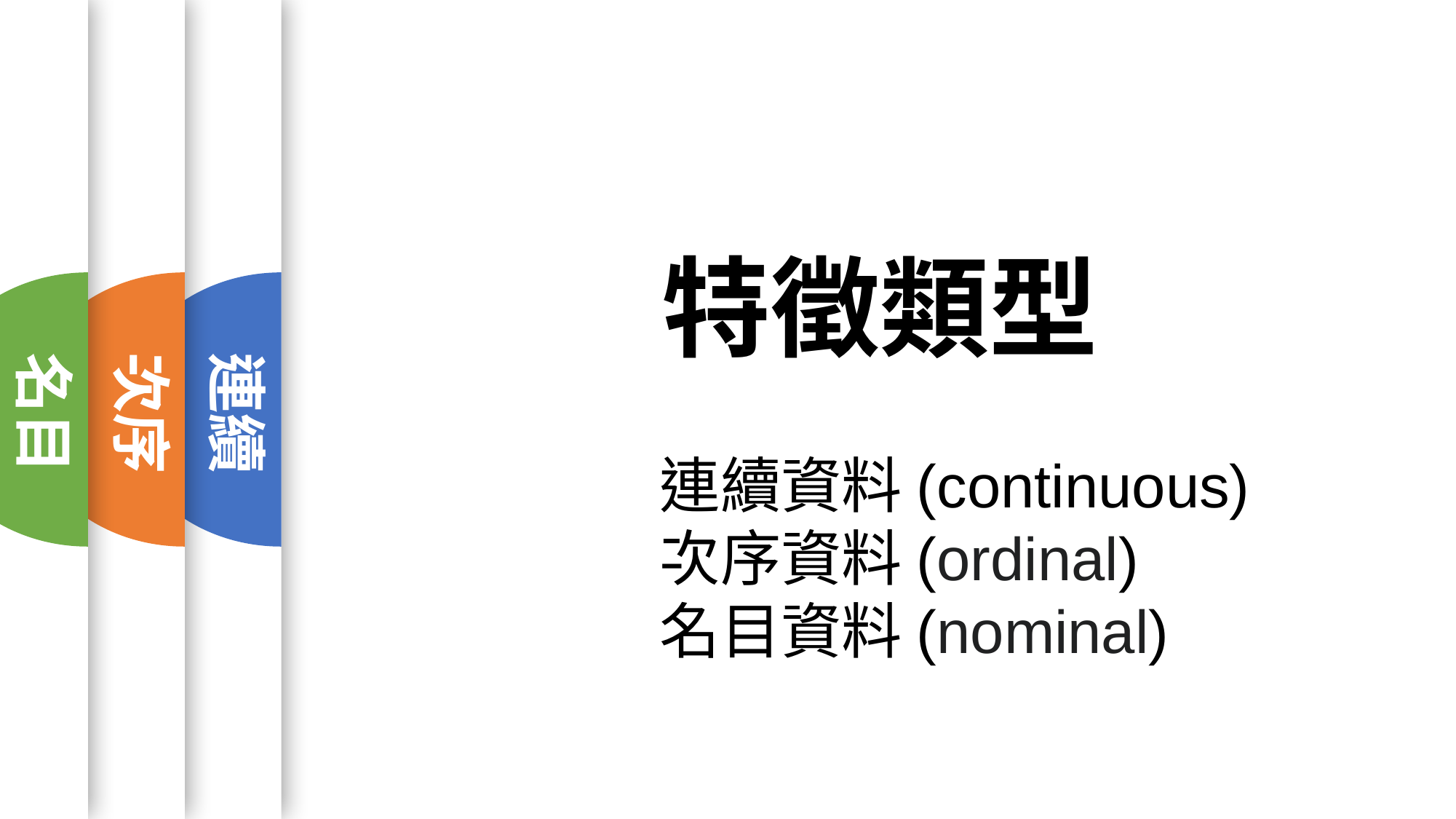

特徵類型

名目
次序

連續
連續資料(continuous)
次序資料(ordinal)
名目資料(nominal)